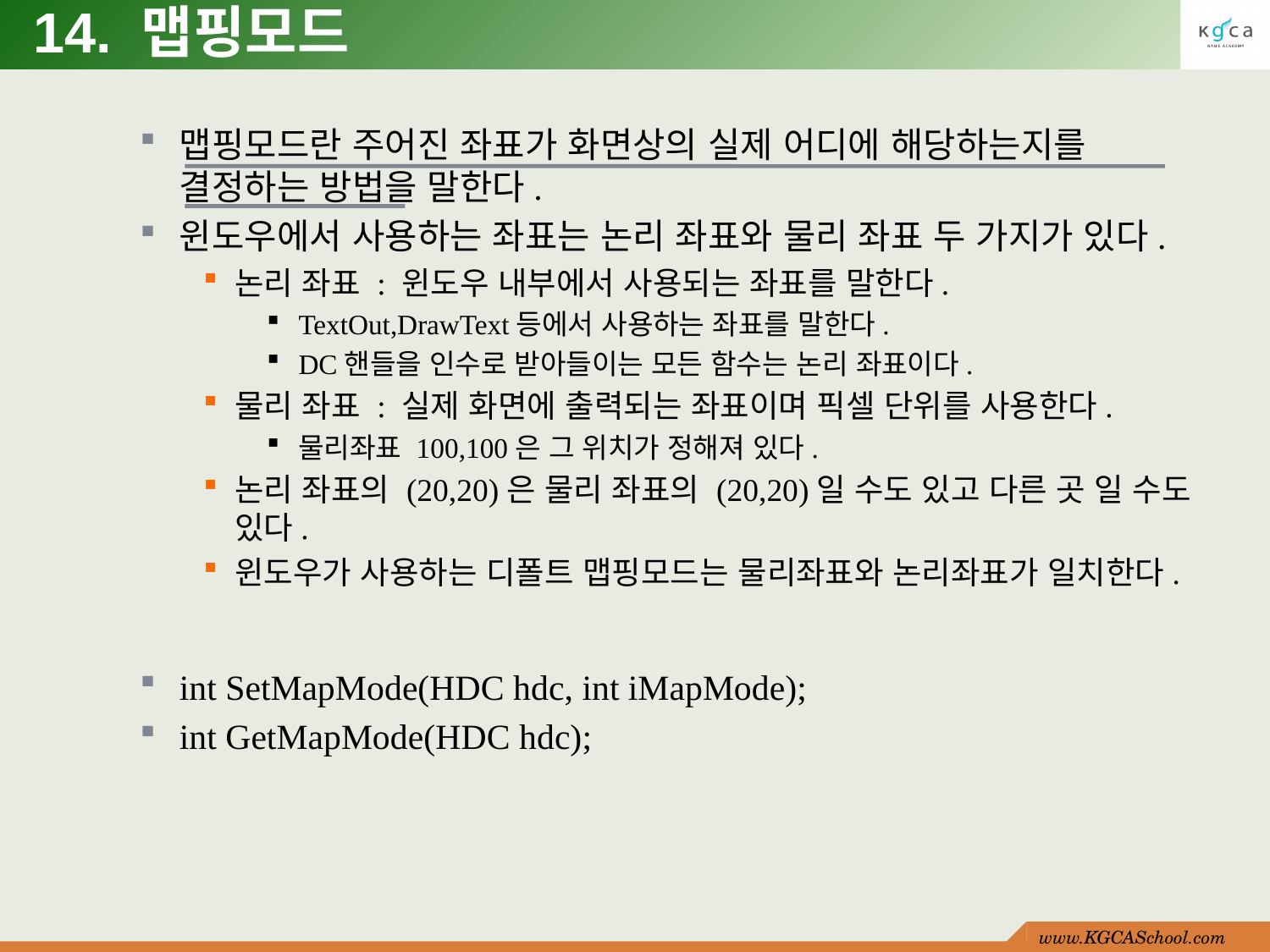

# 14. 맵핑모드
맵핑모드란 주어진 좌표가 화면상의 실제 어디에 해당하는지를 결정하는 방법을 말한다.
윈도우에서 사용하는 좌표는 논리 좌표와 물리 좌표 두 가지가 있다.
논리 좌표 : 윈도우 내부에서 사용되는 좌표를 말한다.
TextOut,DrawText등에서 사용하는 좌표를 말한다.
DC핸들을 인수로 받아들이는 모든 함수는 논리 좌표이다.
물리 좌표 : 실제 화면에 출력되는 좌표이며 픽셀 단위를 사용한다.
물리좌표 100,100은 그 위치가 정해져 있다.
논리 좌표의 (20,20)은 물리 좌표의 (20,20)일 수도 있고 다른 곳 일 수도 있다.
윈도우가 사용하는 디폴트 맵핑모드는 물리좌표와 논리좌표가 일치한다.

int SetMapMode(HDC hdc, int iMapMode);
int GetMapMode(HDC hdc);